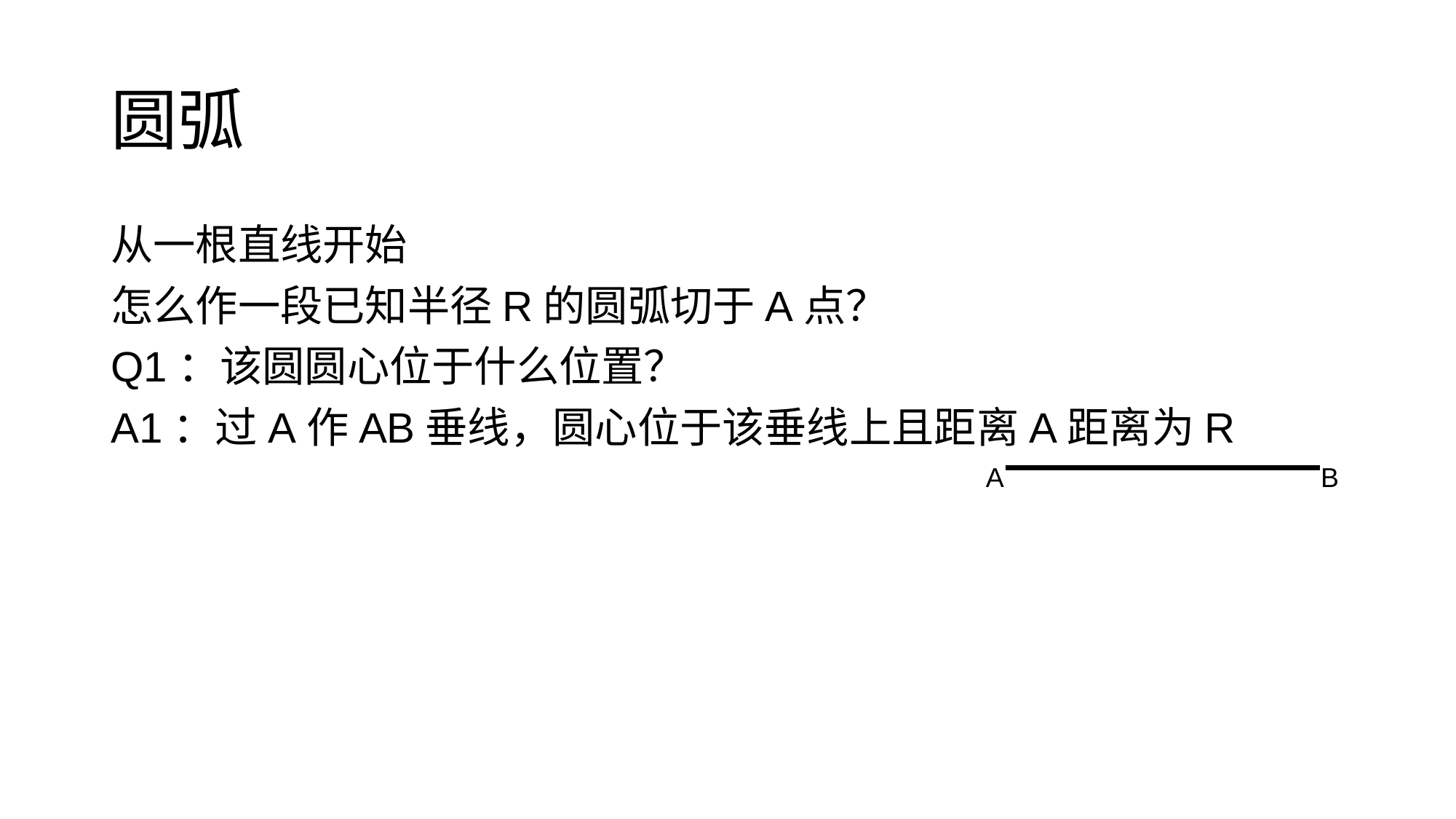

# 圆弧
从一根直线开始
怎么作一段已知半径R的圆弧切于A点？
Q1：该圆圆心位于什么位置？
A1：过A作AB垂线，圆心位于该垂线上且距离A距离为R
A
B